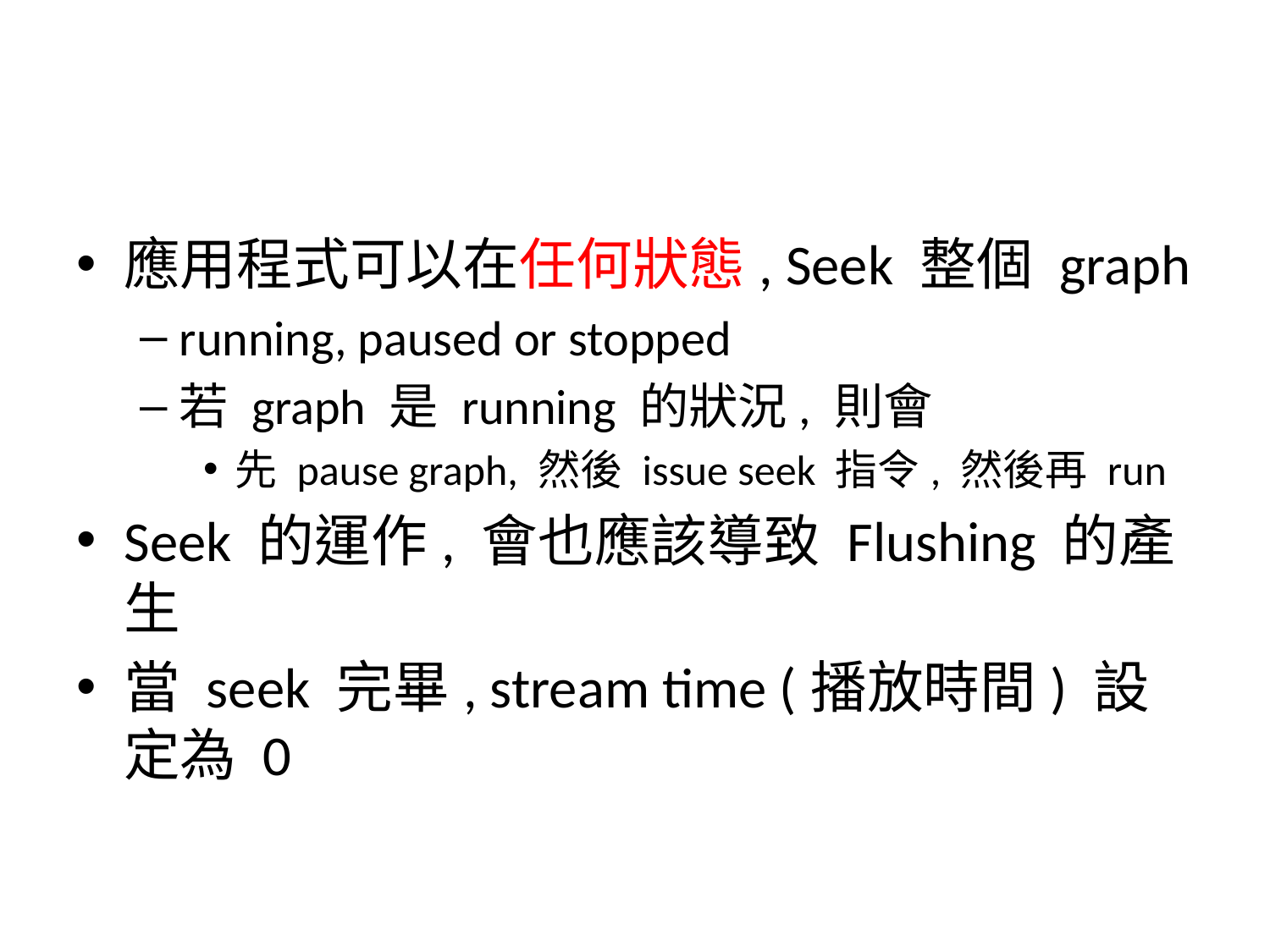

應用程式可以在任何狀態, Seek 整個 graph
running, paused or stopped
若 graph 是 running 的狀況, 則會
先 pause graph, 然後 issue seek 指令, 然後再 run
Seek 的運作, 會也應該導致 Flushing 的產生
當 seek 完畢, stream time (播放時間) 設定為 0